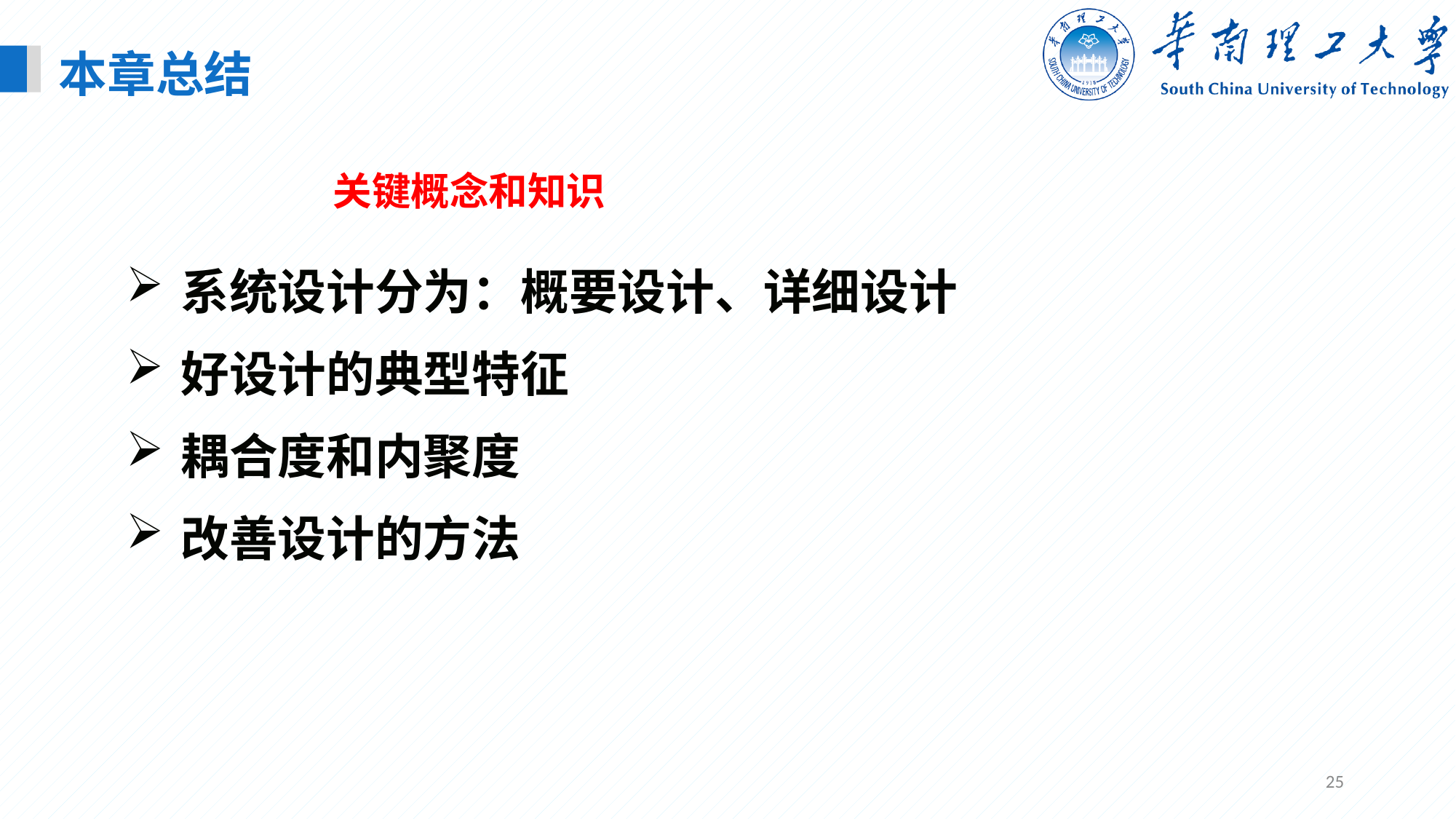

本章总结
关键概念和知识
系统设计分为：概要设计、详细设计
好设计的典型特征
耦合度和内聚度
改善设计的方法
25